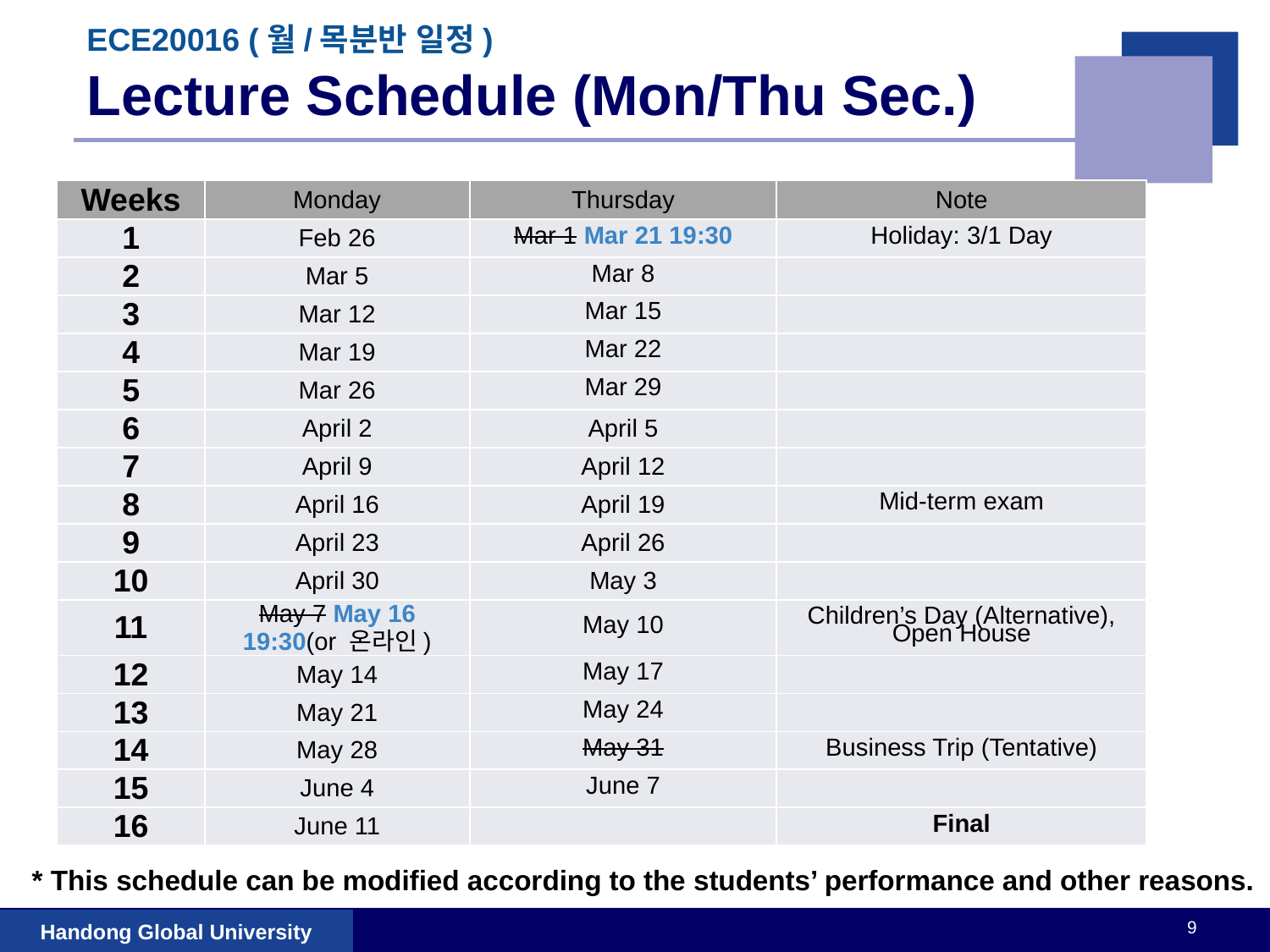

ECE20016 (월/목분반 일정)
# Lecture Schedule (Mon/Thu Sec.)
| Weeks | Monday | Thursday | Note |
| --- | --- | --- | --- |
| 1 | Feb 26 | Mar 1 Mar 21 19:30 | Holiday: 3/1 Day |
| 2 | Mar 5 | Mar 8 |  |
| 3 | Mar 12 | Mar 15 |  |
| 4 | Mar 19 | Mar 22 |  |
| 5 | Mar 26 | Mar 29 |  |
| 6 | April 2 | April 5 |  |
| 7 | April 9 | April 12 |  |
| 8 | April 16 | April 19 | Mid-term exam |
| 9 | April 23 | April 26 |  |
| 10 | April 30 | May 3 |  |
| 11 | May 7 May 16 19:30(or 온라인) | May 10 | Children’s Day (Alternative), Open House |
| 12 | May 14 | May 17 |  |
| 13 | May 21 | May 24 |  |
| 14 | May 28 | May 31 | Business Trip (Tentative) |
| 15 | June 4 | June 7 |  |
| 16 | June 11 |  | Final |
* This schedule can be modified according to the students’ performance and other reasons.
9